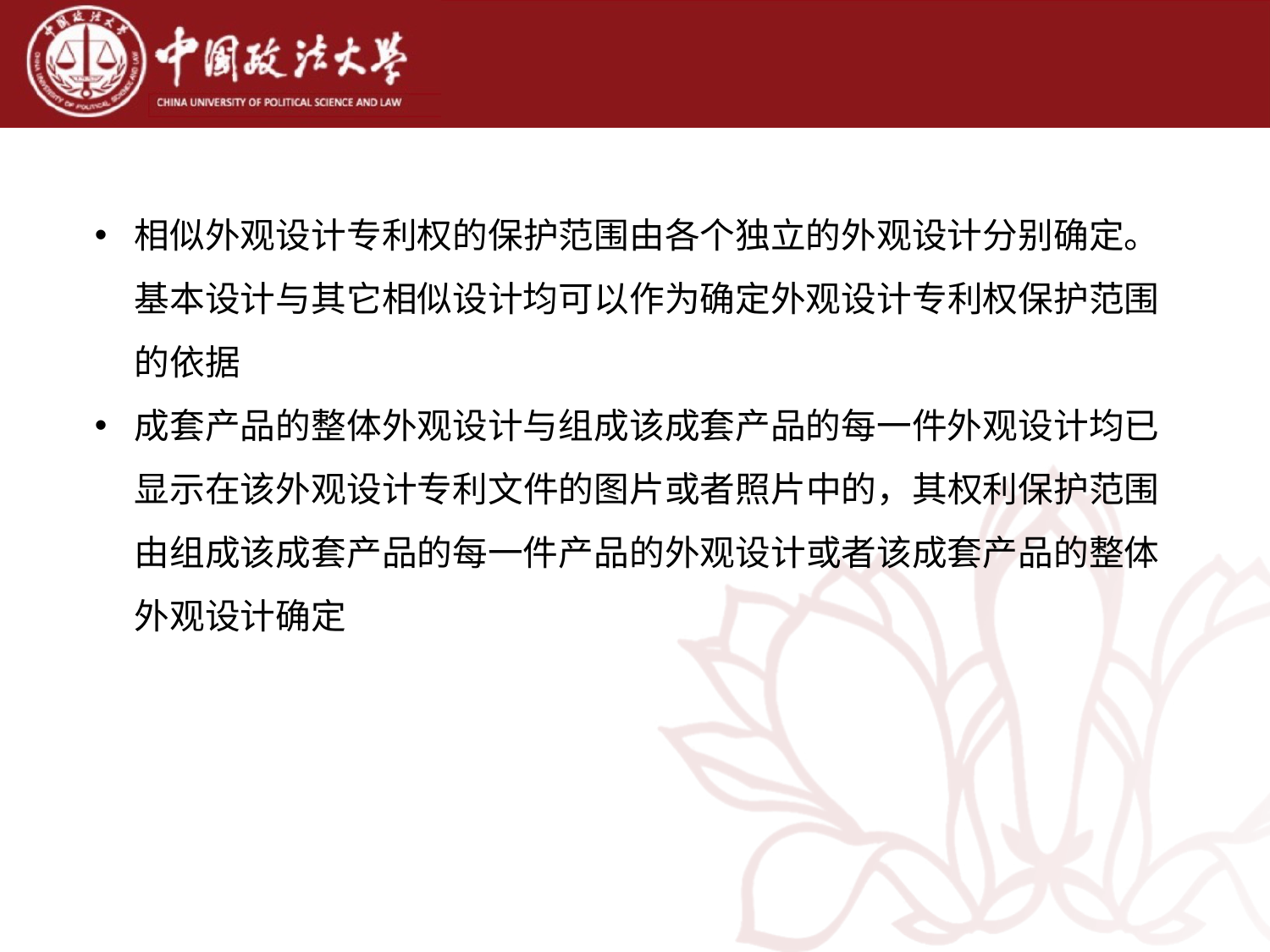

专利权的保护范围
相似外观设计专利权的保护范围由各个独立的外观设计分别确定。基本设计与其它相似设计均可以作为确定外观设计专利权保护范围的依据
成套产品的整体外观设计与组成该成套产品的每一件外观设计均已显示在该外观设计专利文件的图片或者照片中的，其权利保护范围由组成该成套产品的每一件产品的外观设计或者该成套产品的整体外观设计确定